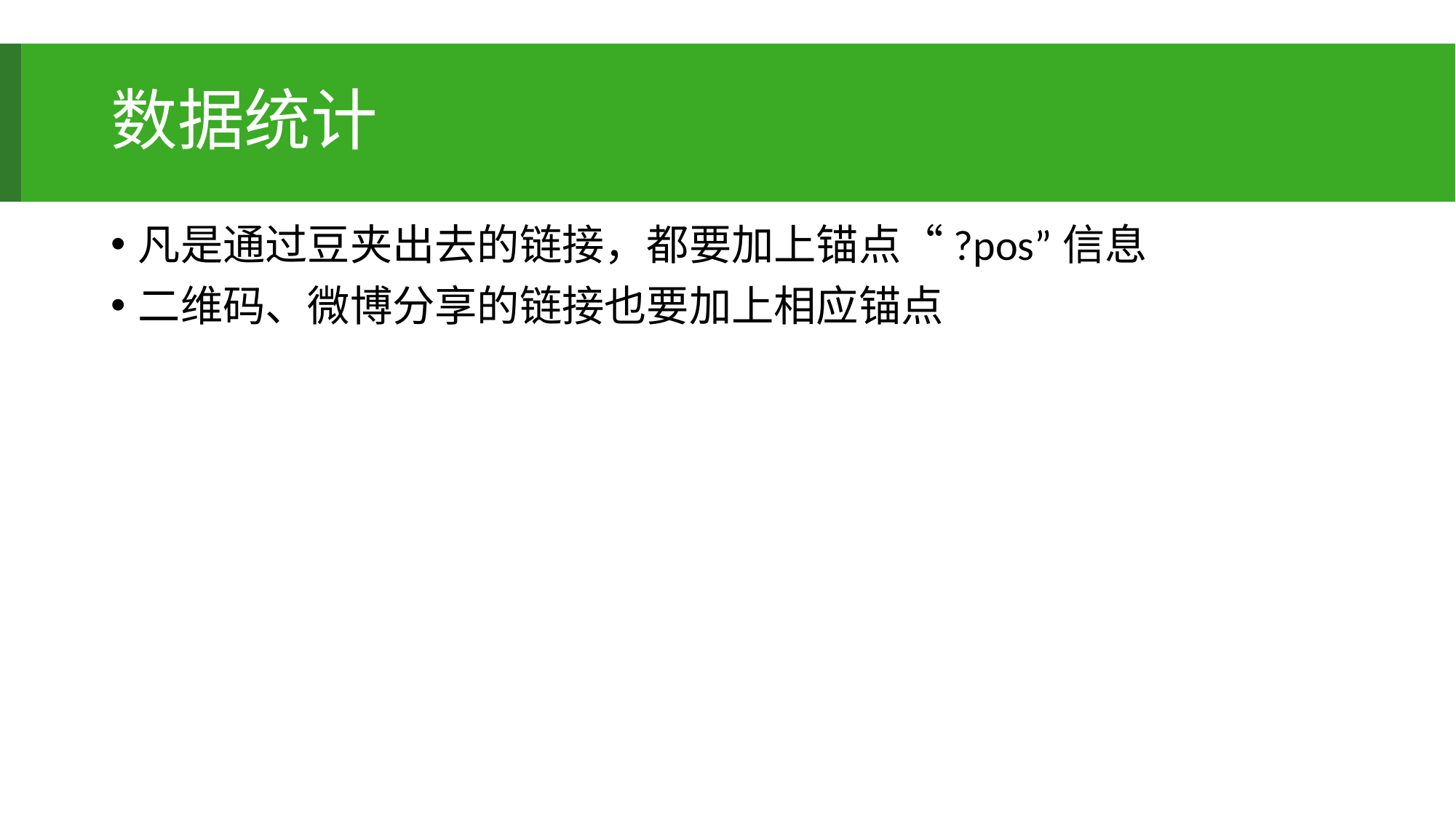

# 数据统计
凡是通过豆夹出去的链接，都要加上锚点“?pos”信息
二维码、微博分享的链接也要加上相应锚点